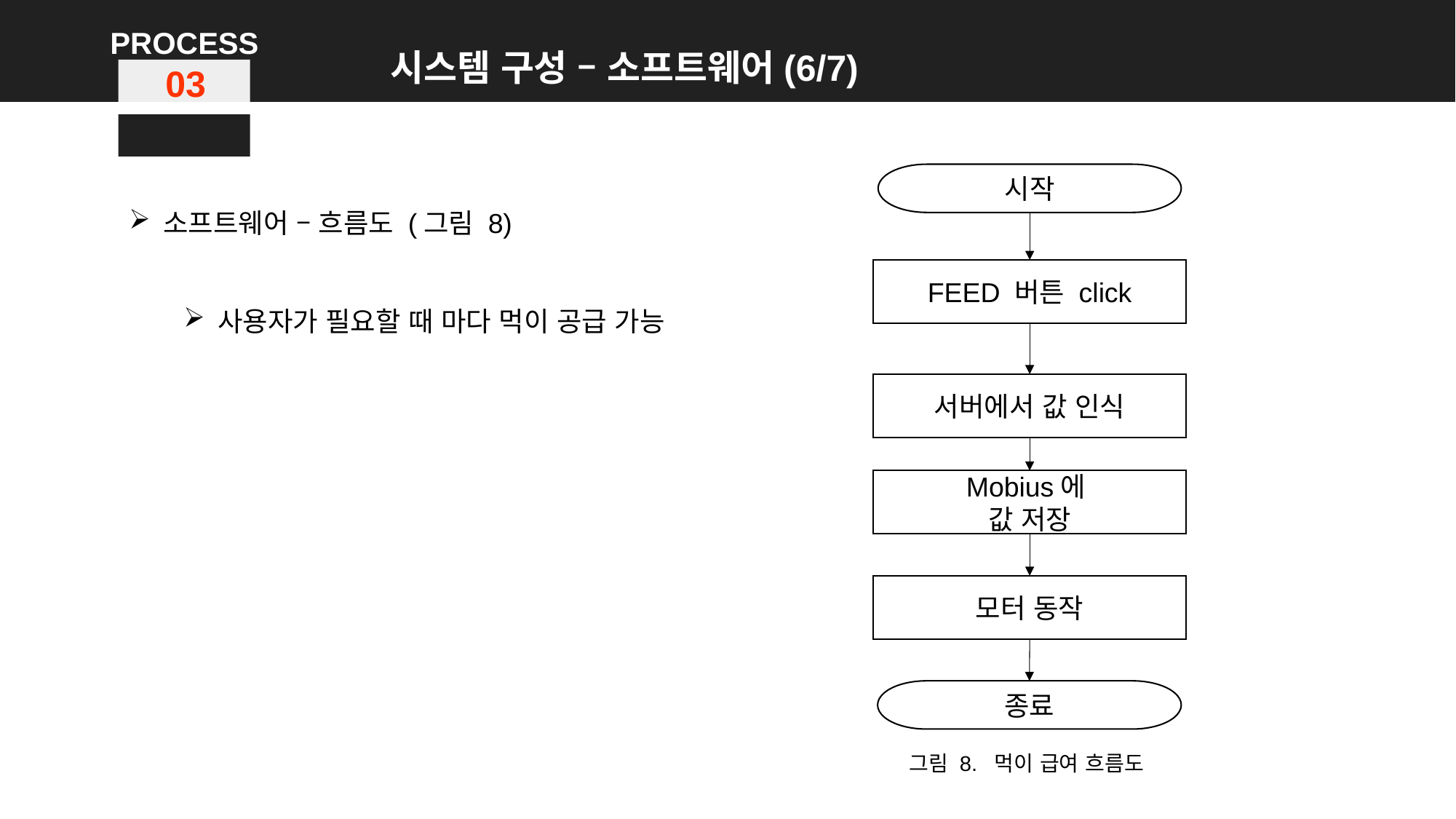

PROCESS
시스템 구성 – 소프트웨어(6/7)
03

시작
FEED 버튼 click
서버에서 값 인식
Mobius에
값 저장
모터 동작
종료
소프트웨어 – 흐름도 (그림 8)

사용자가 필요할 때 마다 먹이 공급 가능

그림 8.  먹이 급여 흐름도